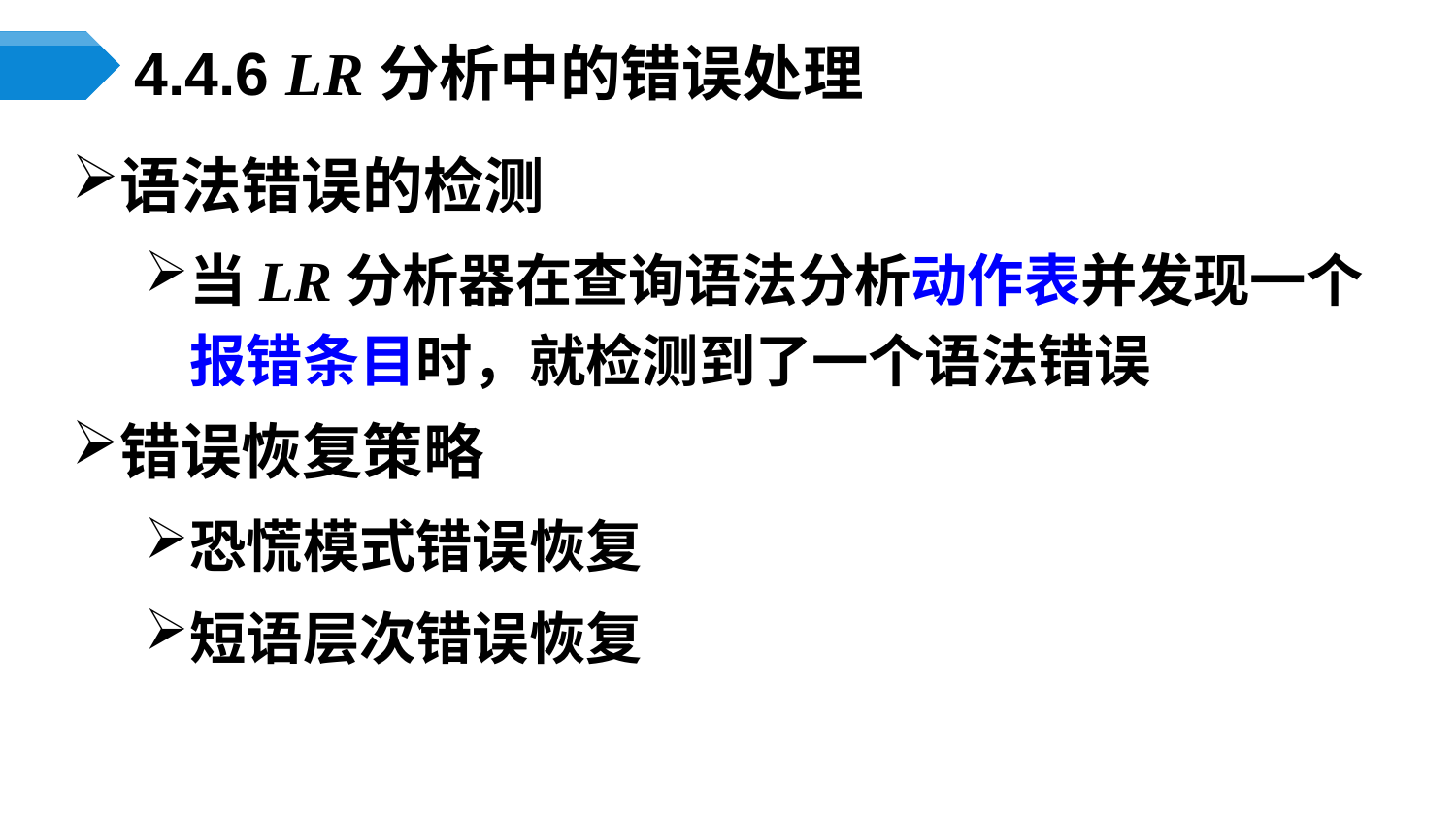

# 4.4.6 LR分析中的错误处理
语法错误的检测
当LR分析器在查询语法分析动作表并发现一个报错条目时，就检测到了一个语法错误
错误恢复策略
恐慌模式错误恢复
短语层次错误恢复